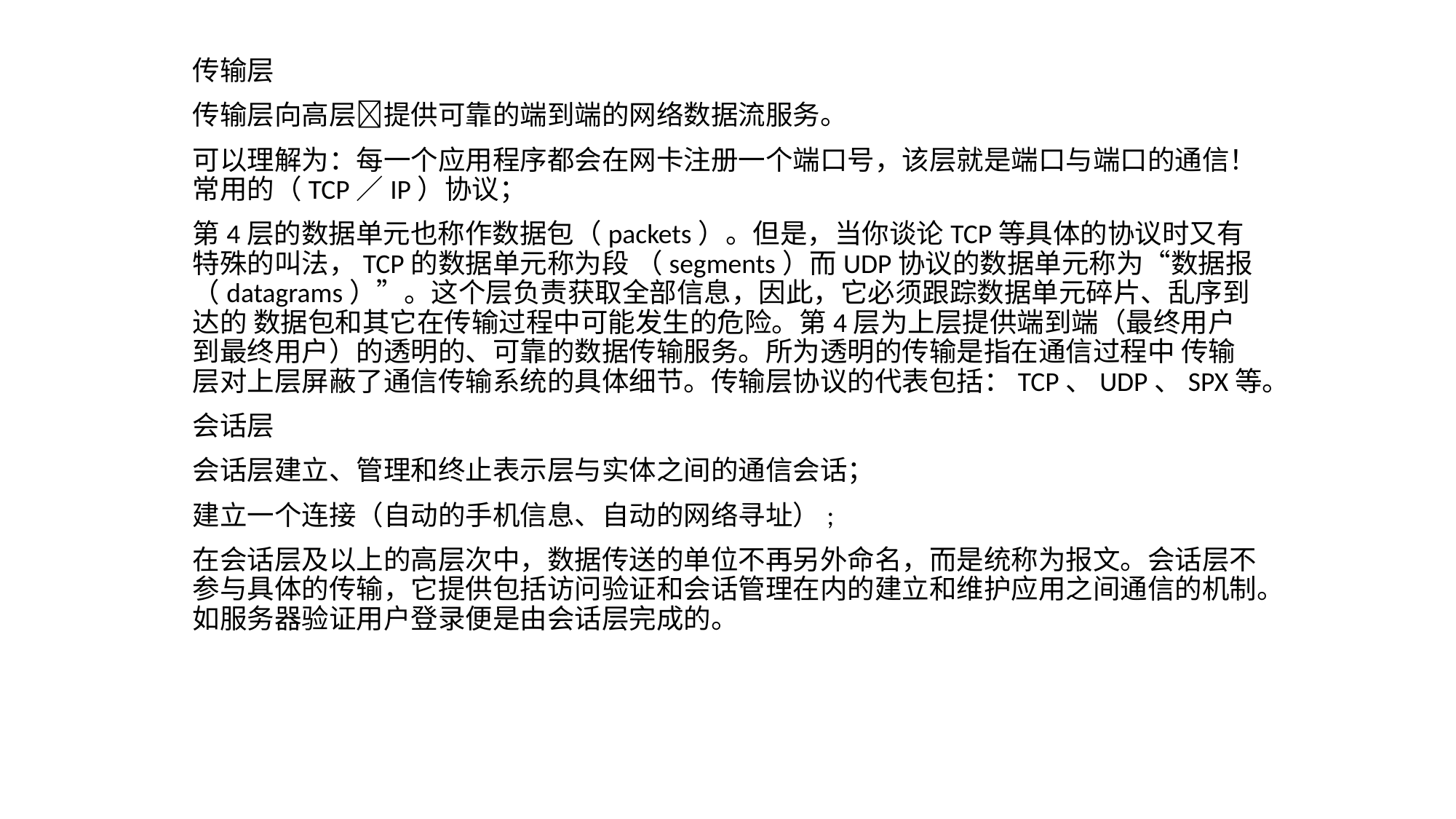

传输层
传输层向高层􏰁提供可靠的端到端的网络数据流服务。
可以理解为：每一个应用程序都会在网卡注册一个端口号，该层就是端口与端口的通信！常用的（TCP／IP）协议；
第4层的数据单元也称作数据包（packets）。但是，当你谈论TCP等具体的协议时又有特殊的叫法，TCP的数据单元称为段 （segments）而UDP协议的数据单元称为“数据报（datagrams）”。这个层负责获取全部信息，因此，它必须跟踪数据单元碎片、乱序到达的 数据包和其它在传输过程中可能发生的危险。第4层为上层提供端到端（最终用户到最终用户）的透明的、可靠的数据传输服务。所为透明的传输是指在通信过程中 传输层对上层屏蔽了通信传输系统的具体细节。传输层协议的代表包括：TCP、UDP、SPX等。
会话层
会话层建立、管理和终止表示层与实体之间的通信会话；
建立一个连接（自动的手机信息、自动的网络寻址）;
在会话层及以上的高层次中，数据传送的单位不再另外命名，而是统称为报文。会话层不参与具体的传输，它提供包括访问验证和会话管理在内的建立和维护应用之间通信的机制。如服务器验证用户登录便是由会话层完成的。